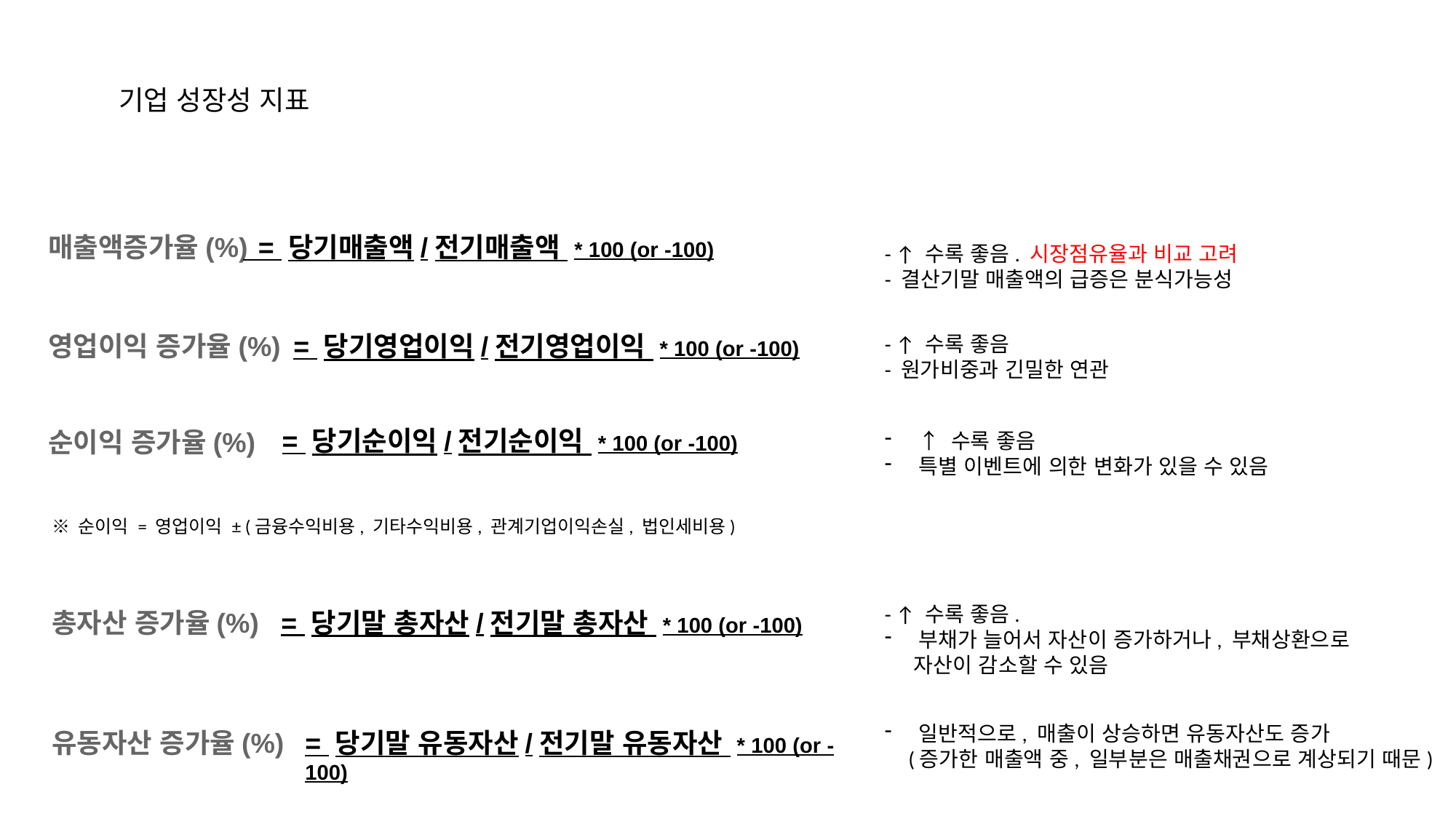

기업 성장성 지표
매출액증가율(%)
  = 당기매출액/전기매출액 * 100 (or -100)
- ↑ 수록 좋음. 시장점유율과 비교 고려
- 결산기말 매출액의 급증은 분식가능성
영업이익 증가율(%)
= 당기영업이익/전기영업이익 * 100 (or -100)
- ↑ 수록 좋음
- 원가비중과 긴밀한 연관
= 당기순이익/전기순이익 * 100 (or -100)
순이익 증가율(%)
↑ 수록 좋음
특별 이벤트에 의한 변화가 있을 수 있음
※ 순이익 = 영업이익 ± (금융수익비용, 기타수익비용, 관계기업이익손실, 법인세비용)
- ↑ 수록 좋음.
부채가 늘어서 자산이 증가하거나, 부채상환으로
    자산이 감소할 수 있음
= 당기말 총자산/전기말 총자산 * 100 (or -100)
총자산 증가율(%)
일반적으로, 매출이 상승하면 유동자산도 증가
     (증가한 매출액 중, 일부분은 매출채권으로 계상되기 때문)
유동자산 증가율(%)
= 당기말 유동자산/전기말 유동자산 * 100 (or -100)